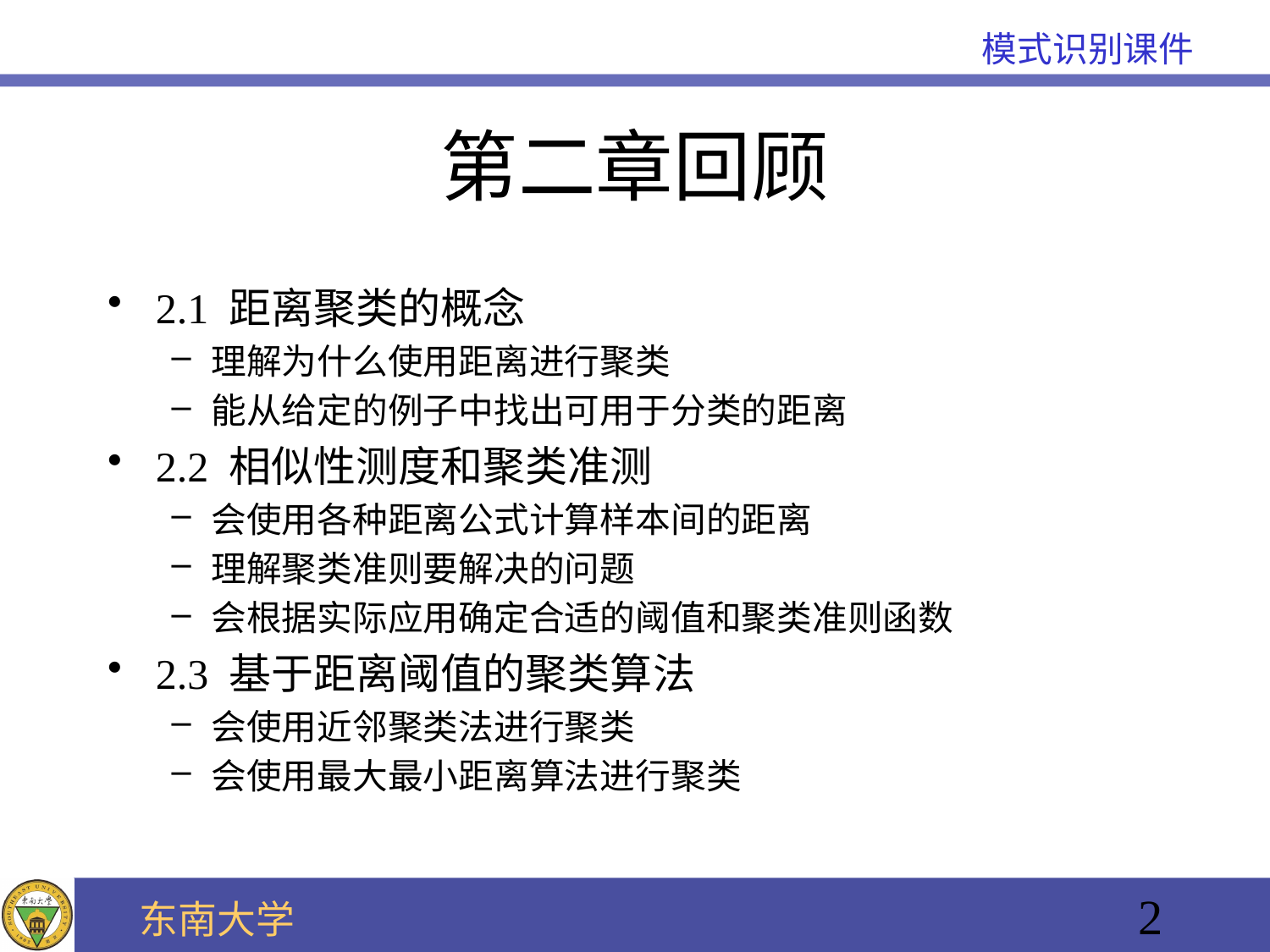

# 第二章回顾
2.1 距离聚类的概念
理解为什么使用距离进行聚类
能从给定的例子中找出可用于分类的距离
2.2 相似性测度和聚类准测
会使用各种距离公式计算样本间的距离
理解聚类准则要解决的问题
会根据实际应用确定合适的阈值和聚类准则函数
2.3 基于距离阈值的聚类算法
会使用近邻聚类法进行聚类
会使用最大最小距离算法进行聚类
2